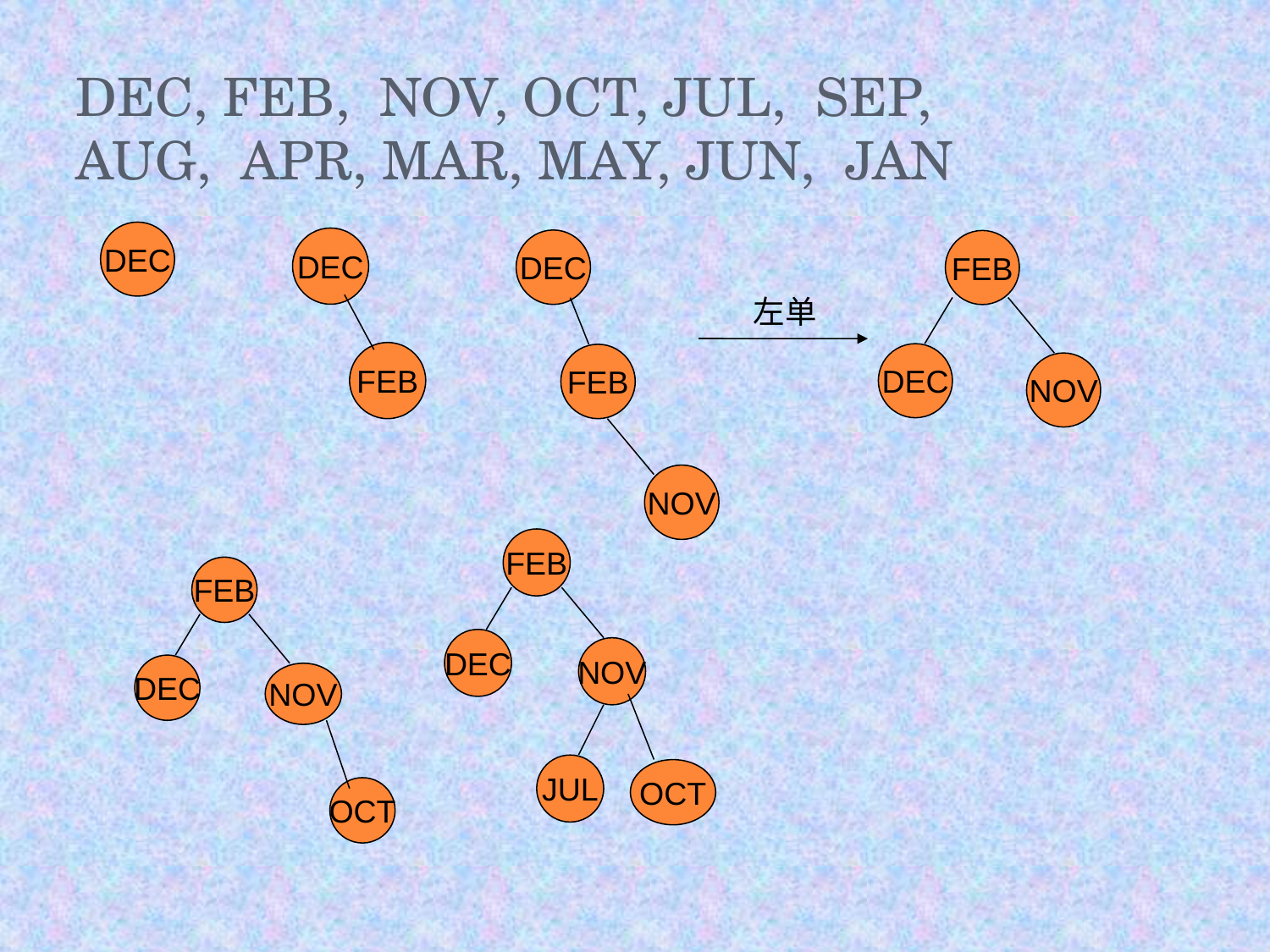

# DEC, FEB,  NOV, OCT, JUL,  SEP,  AUG,  APR, MAR, MAY, JUN,  JAN
DEC
DEC

FEB
DEC

FEB

NOV
FEB

DEC
NOV
左单

FEB

DEC
NOV

JUL
FEB

DEC
NOV

OCT
OCT